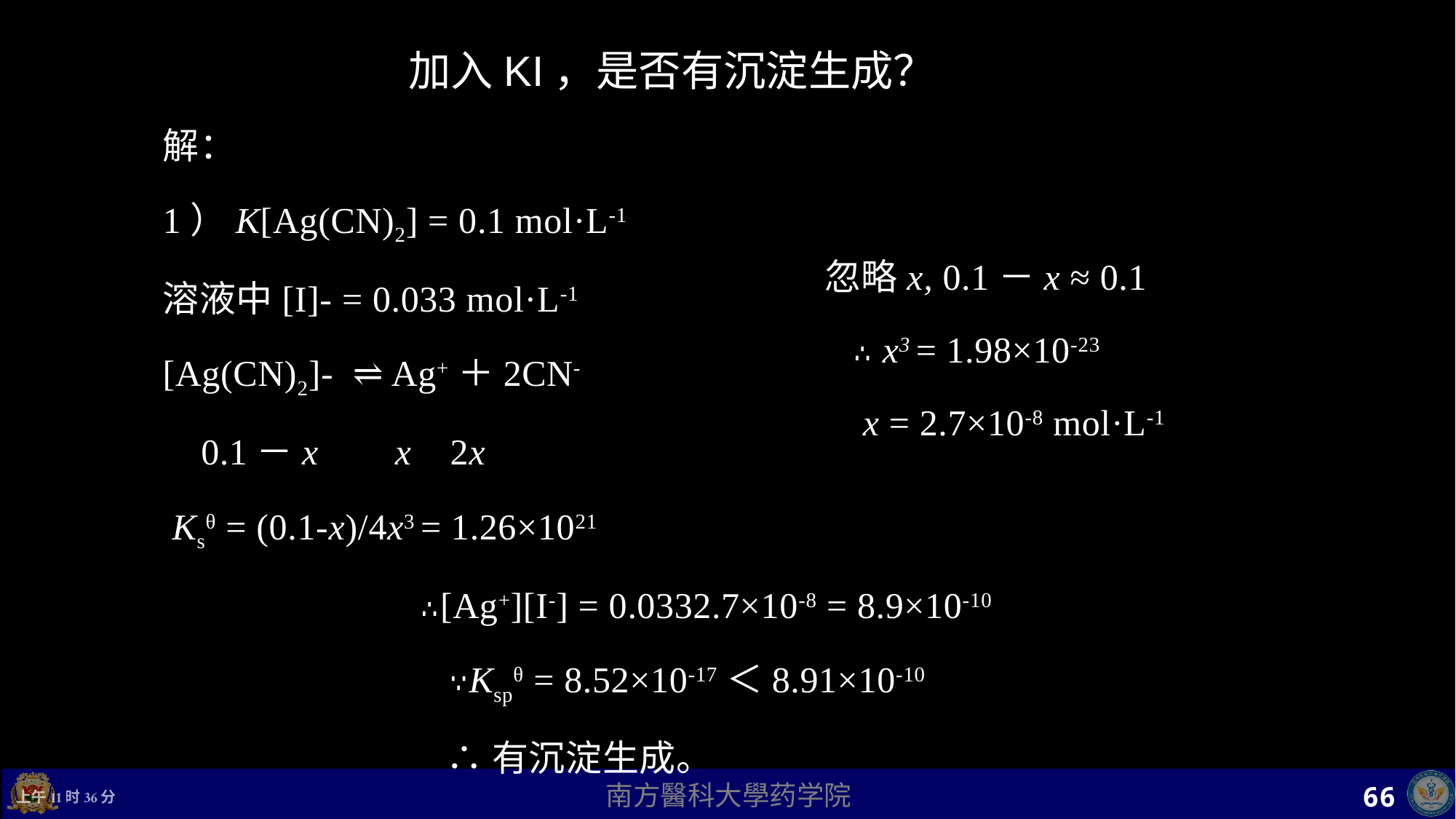

加入KI，是否有沉淀生成？
解：
1）K[Ag(CN)2] = 0.1 mol·L-1
溶液中[I]- = 0.033 mol·L-1
[Ag(CN)2]-  ⇌ Ag+＋2CN-
    0.1－x        x    2x
 Ksθ = (0.1-x)/4x3 = 1.26×1021
忽略x, 0.1－x ≈ 0.1
   ∴ x3 = 1.98×10-23
    x = 2.7×10-8 mol·L-1
∴[Ag+][I-] = 0.0332.7×10-8 = 8.9×10-10
   ∵Kspθ = 8.52×10-17＜8.91×10-10
   ∴有沉淀生成。
上午11时36分
66